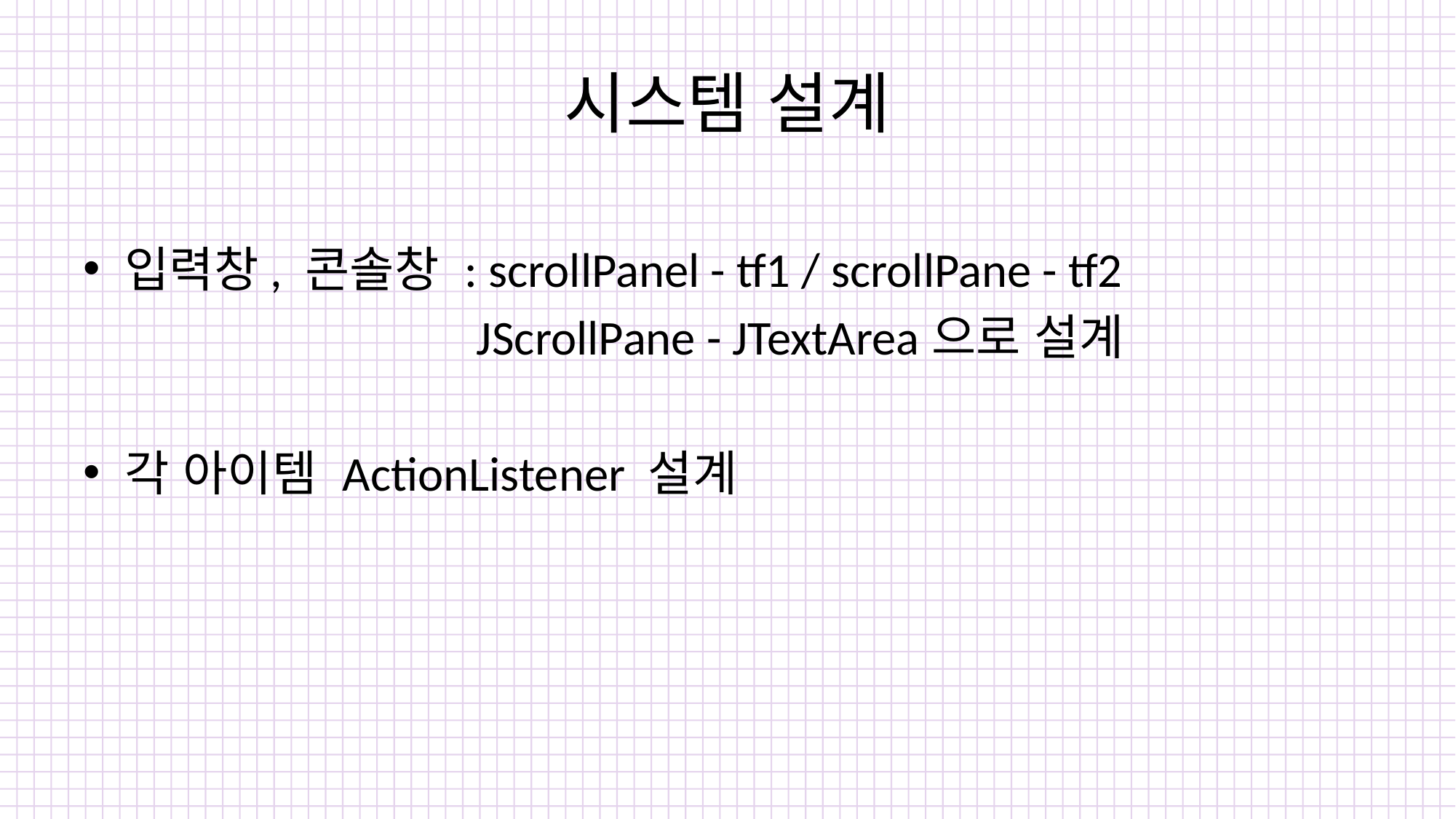

# 시스템 설계
입력창, 콘솔창 : scrollPanel - tf1 / scrollPane - tf2
                                    JScrollPane - JTextArea으로 설계

각 아이템 ActionListener 설계